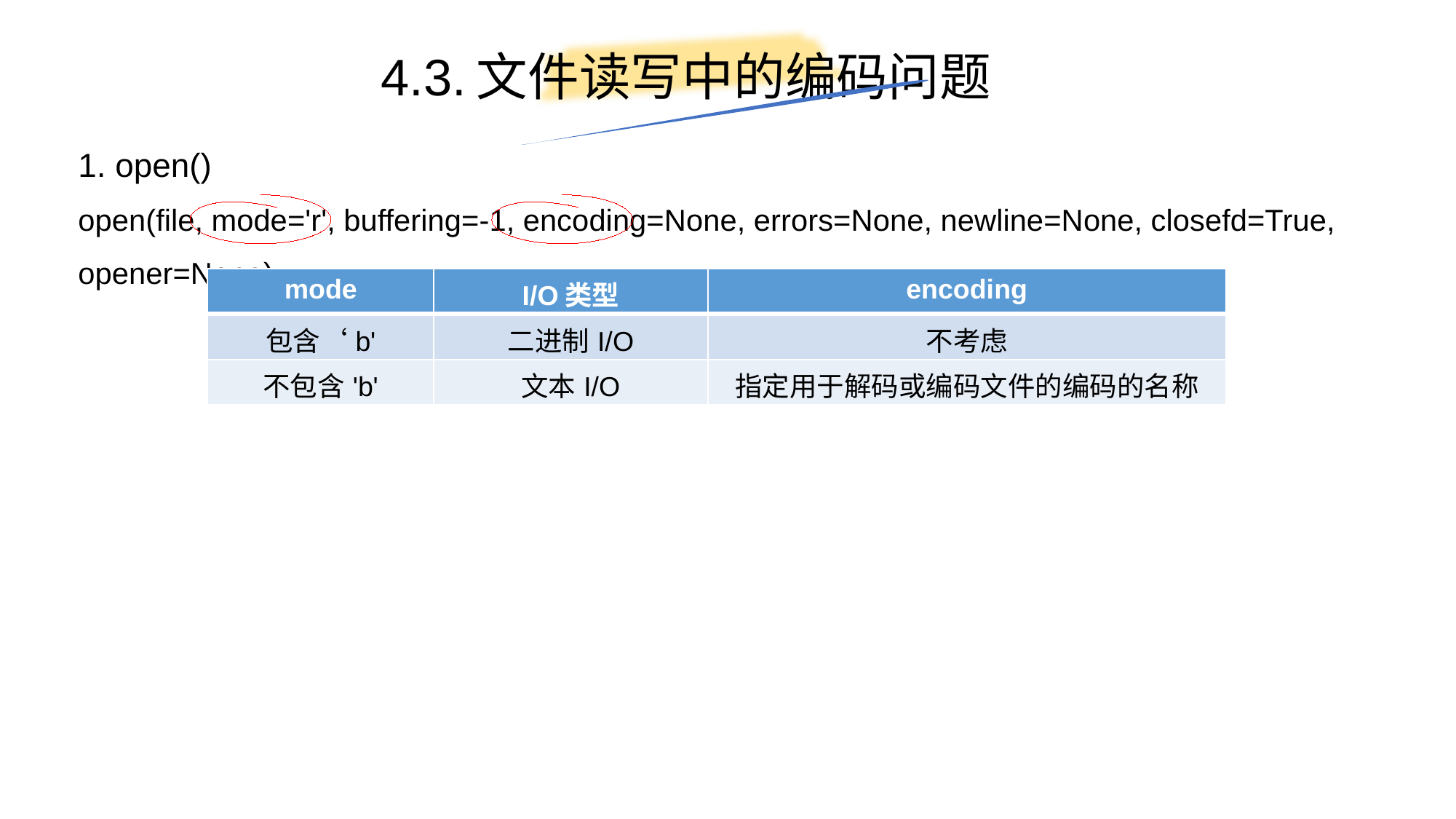

# 4.3.文件读写中的编码问题

1. open()
open(file, mode='r', buffering=-1, encoding=None, errors=None, newline=None, closefd=True, opener=None)

| mode | I/O类型 | encoding |
| --- | --- | --- |
| 包含‘b' | 二进制I/O | 不考虑 |
| 不包含'b' | 文本I/O | 指定用于解码或编码文件的编码的名称 |